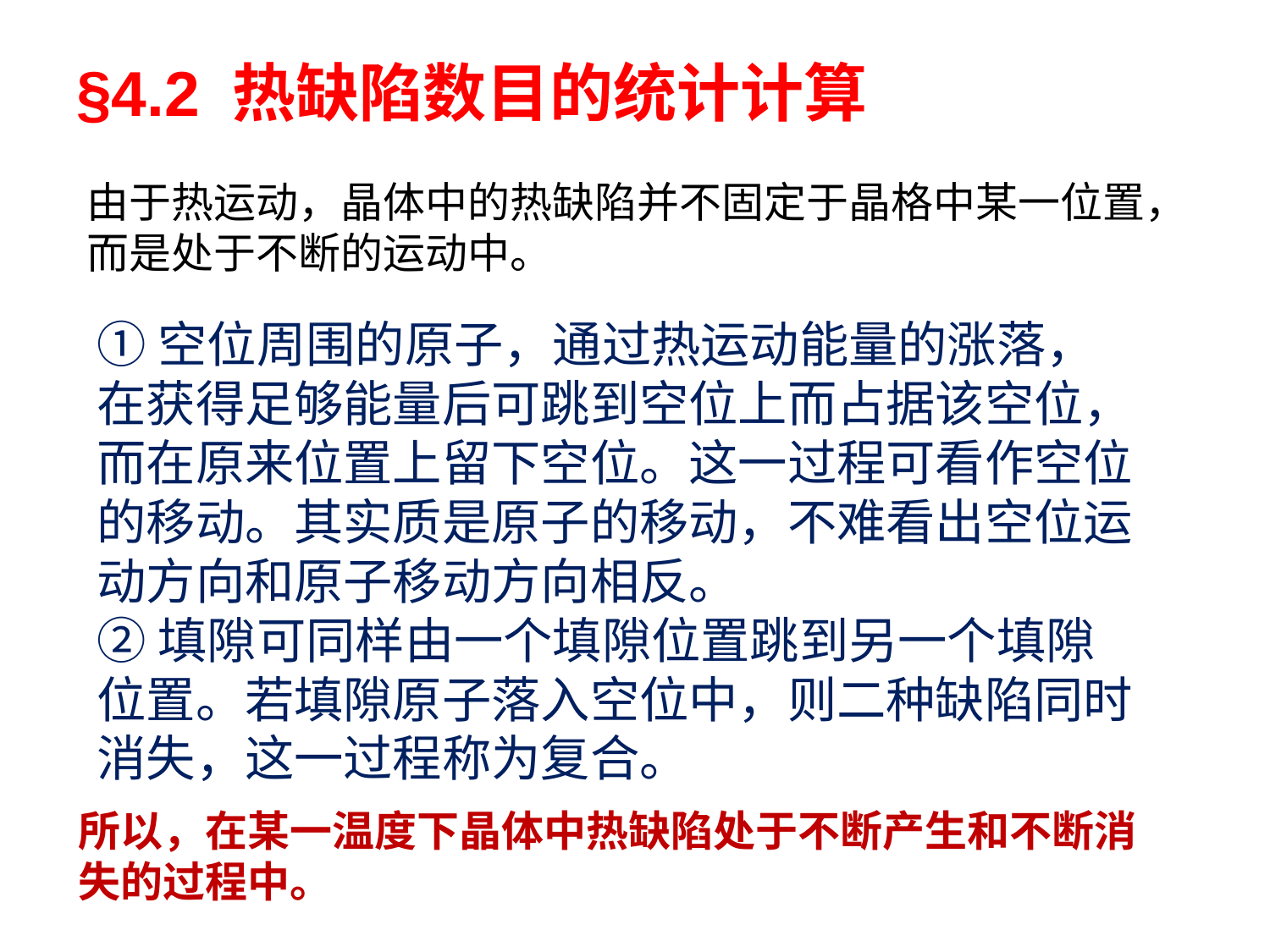

# §4.2 热缺陷数目的统计计算
由于热运动，晶体中的热缺陷并不固定于晶格中某一位置，而是处于不断的运动中。
①空位周围的原子，通过热运动能量的涨落，在获得足够能量后可跳到空位上而占据该空位，而在原来位置上留下空位。这一过程可看作空位的移动。其实质是原子的移动，不难看出空位运动方向和原子移动方向相反。
②填隙可同样由一个填隙位置跳到另一个填隙位置。若填隙原子落入空位中，则二种缺陷同时消失，这一过程称为复合。
所以，在某一温度下晶体中热缺陷处于不断产生和不断消失的过程中。